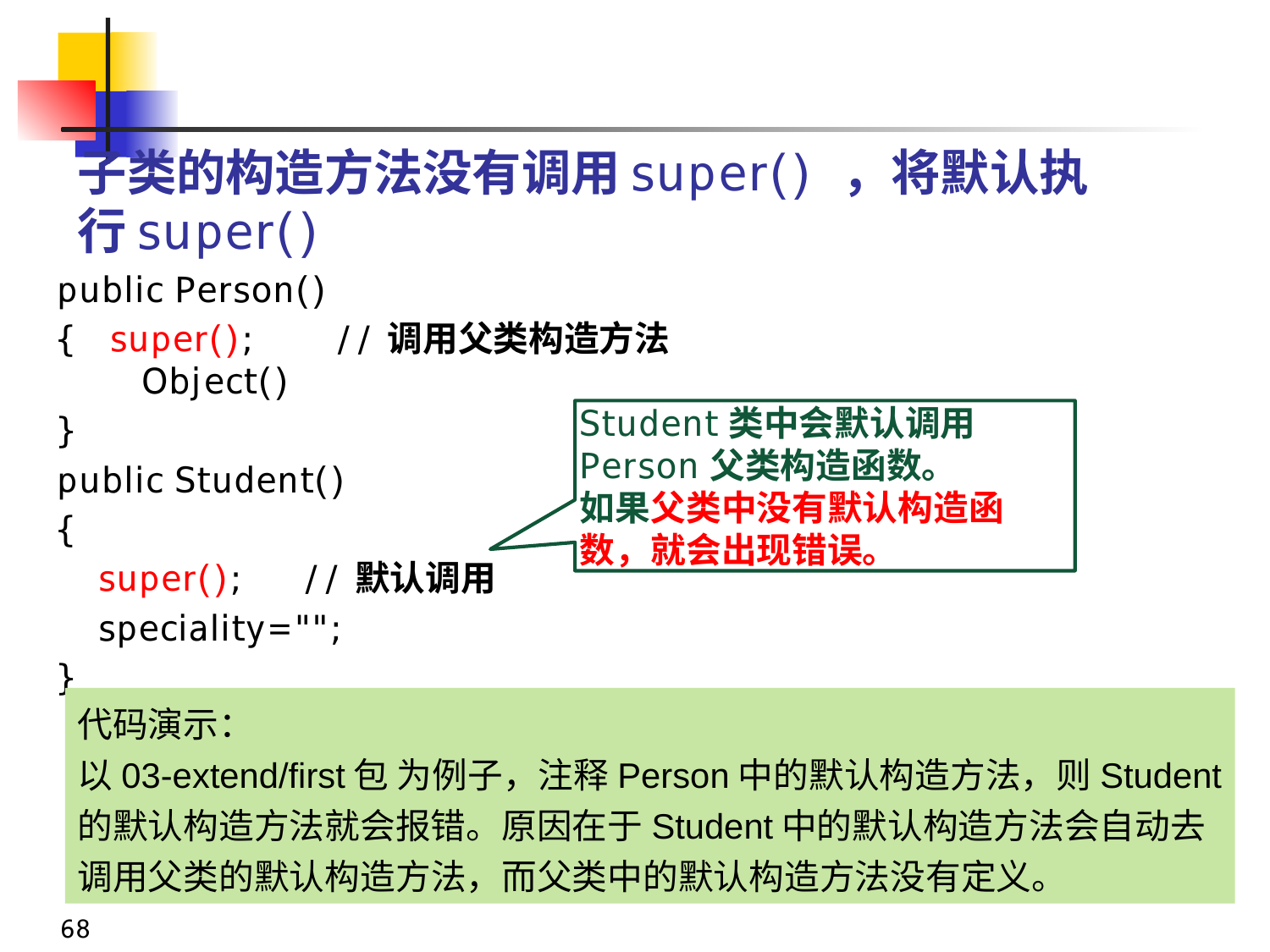

# 子类的构造方法没有调用super() ，将默认执行super()
public Person()
{   super();        //调用父类构造方法Object()
}
public Student()
{
    super();      //默认调用
    speciality="";
}

Student类中会默认调用Person父类构造函数。
如果父类中没有默认构造函数，就会出现错误。
代码演示：
以03-extend/first包 为例子，注释Person中的默认构造方法，则Student的默认构造方法就会报错。原因在于Student中的默认构造方法会自动去调用父类的默认构造方法，而父类中的默认构造方法没有定义。
68